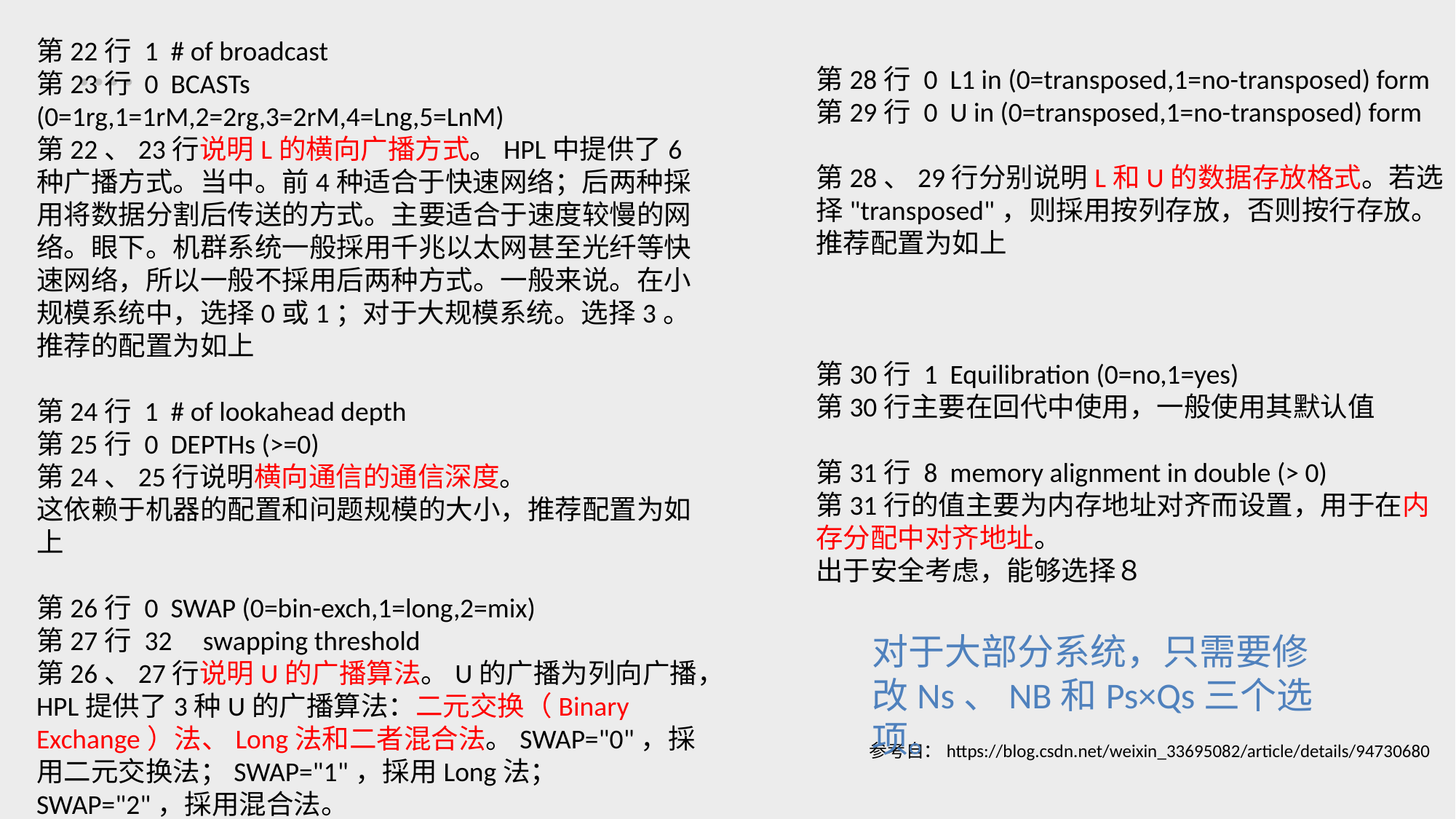

第22行 1  # of broadcast
第23行 0  BCASTs (0=1rg,1=1rM,2=2rg,3=2rM,4=Lng,5=LnM)
第22、23行说明L的横向广播方式。HPL中提供了6种广播方式。当中。前4种适合于快速网络；后两种採用将数据分割后传送的方式。主要适合于速度较慢的网络。眼下。机群系统一般採用千兆以太网甚至光纤等快速网络，所以一般不採用后两种方式。一般来说。在小规模系统中，选择0或1；对于大规模系统。选择3。推荐的配置为如上

第24行 1  # of lookahead depth
第25行 0  DEPTHs (>=0)
第24、25行说明横向通信的通信深度。
这依赖于机器的配置和问题规模的大小，推荐配置为如上

第26行 0  SWAP (0=bin-exch,1=long,2=mix)
第27行 32     swapping threshold
第26、27行说明U的广播算法。U的广播为列向广播，HPL提供了3种U的广播算法：二元交换（Binary Exchange）法、Long法和二者混合法。SWAP="0"，採用二元交换法；SWAP="1"，採用Long法；SWAP="2"，採用混合法。
推荐配置为如上
第28行 0  L1 in (0=transposed,1=no-transposed) form
第29行 0  U in (0=transposed,1=no-transposed) form

第28、29行分别说明L和U的数据存放格式。若选择"transposed"，则採用按列存放，否则按行存放。推荐配置为如上

第30行 1  Equilibration (0=no,1=yes)
第30行主要在回代中使用，一般使用其默认值

第31行 8  memory alignment in double (> 0)
第31行的值主要为内存地址对齐而设置，用于在内存分配中对齐地址。
出于安全考虑，能够选择８
对于大部分系统，只需要修改Ns、NB和Ps×Qs三个选项。
参考自：https://blog.csdn.net/weixin_33695082/article/details/94730680